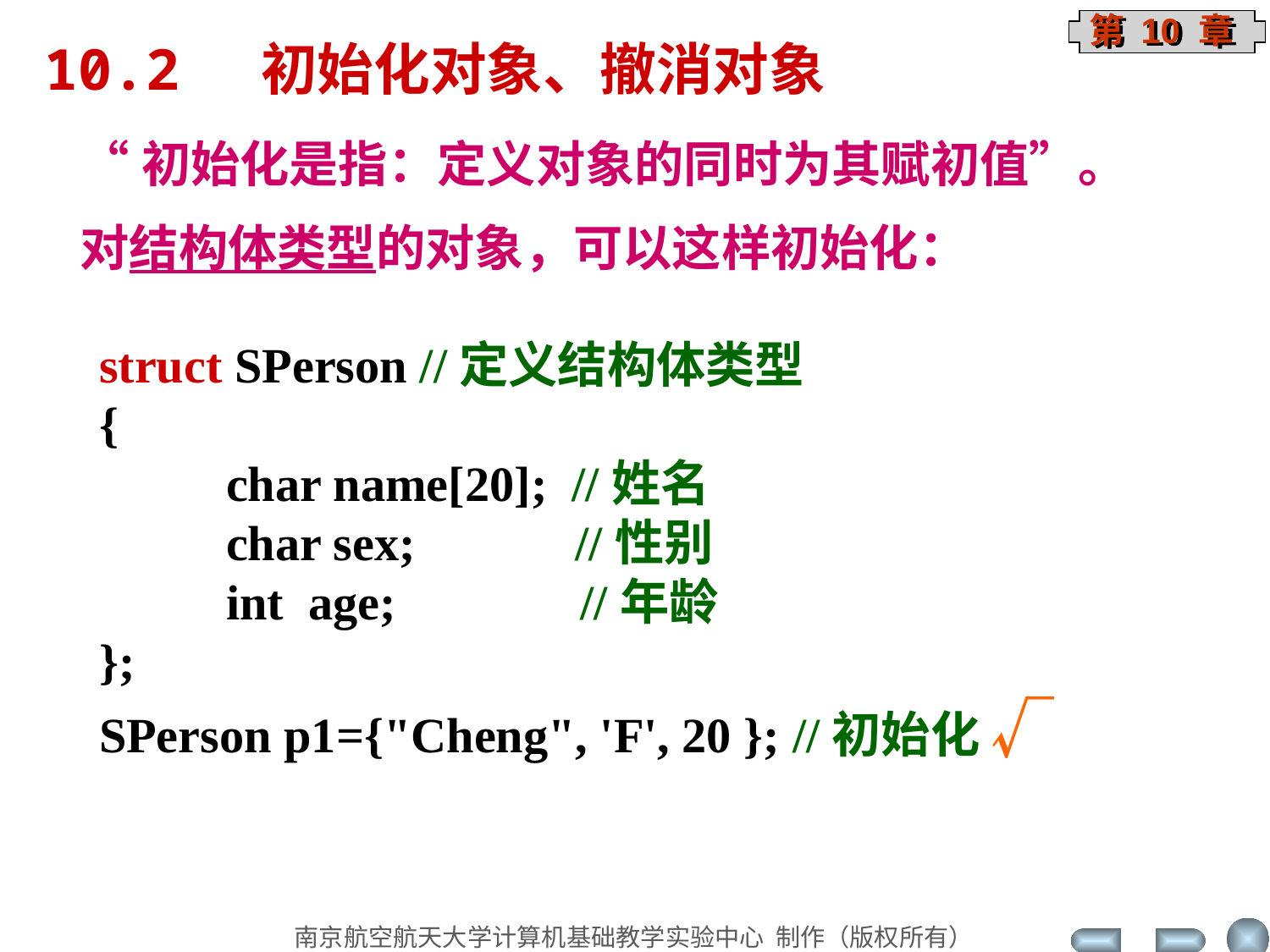

10.2  初始化对象、撤消对象
“初始化是指：定义对象的同时为其赋初值”。
对结构体类型的对象，可以这样初始化：
struct SPerson //定义结构体类型
{
	char name[20];  //姓名
	char sex;             //性别
	int  age;               //年龄
};
SPerson p1={"Cheng", 'F', 20 }; //初始化 √